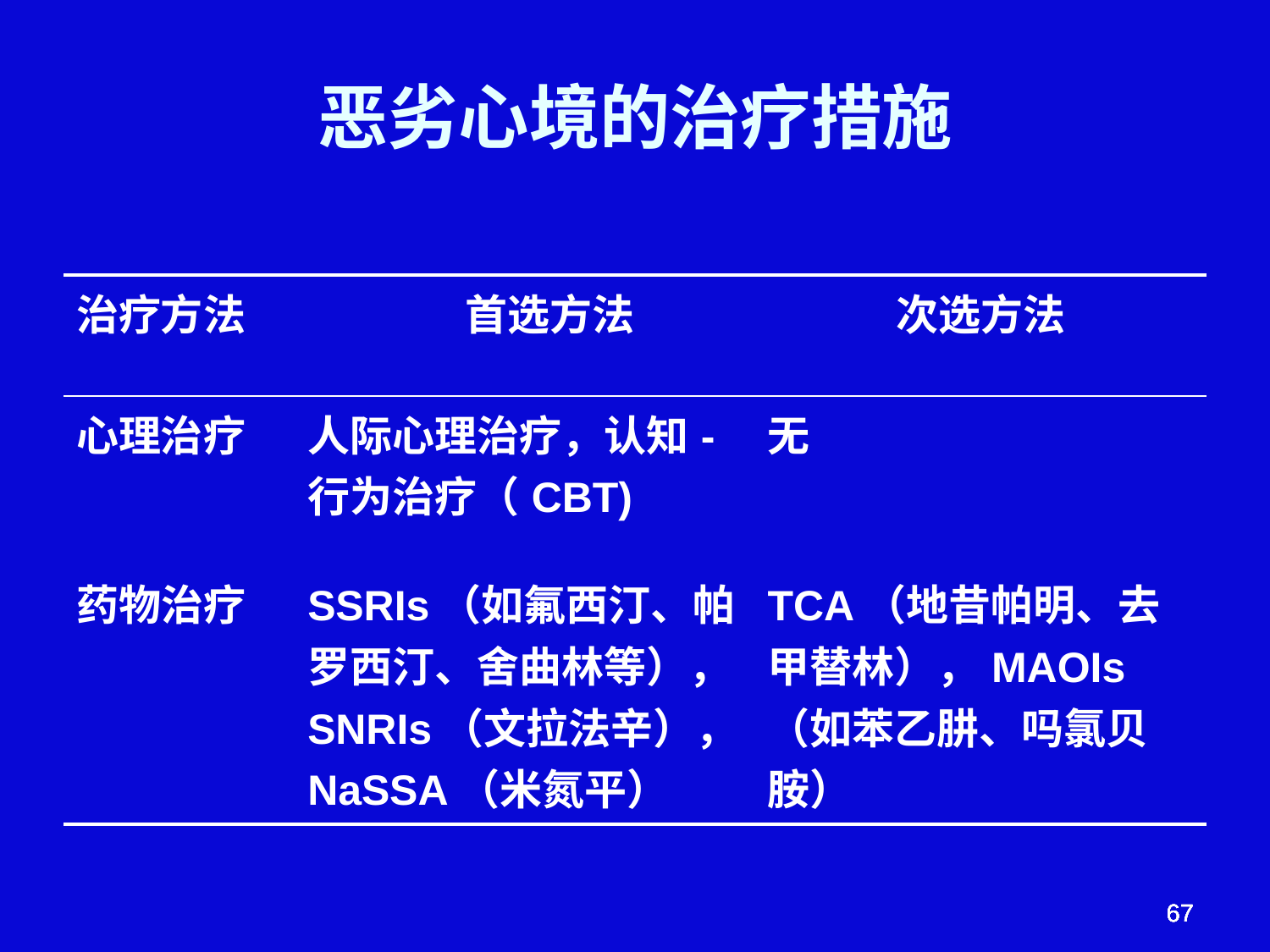

# 恶劣心境的治疗措施
| 治疗方法 |  | 首选方法 | 次选方法 |
| --- | --- | --- | --- |
| 心理治疗 | 人际心理治疗，认知-行为治疗（CBT) |  | 无 |
| 药物治疗 | SSRIs（如氟西汀、帕罗西汀、舍曲林等），SNRIs（文拉法辛），NaSSA（米氮平） |  | TCA（地昔帕明、去甲替林），MAOIs（如苯乙肼、吗氯贝胺） |
67
67
67
67
67
67